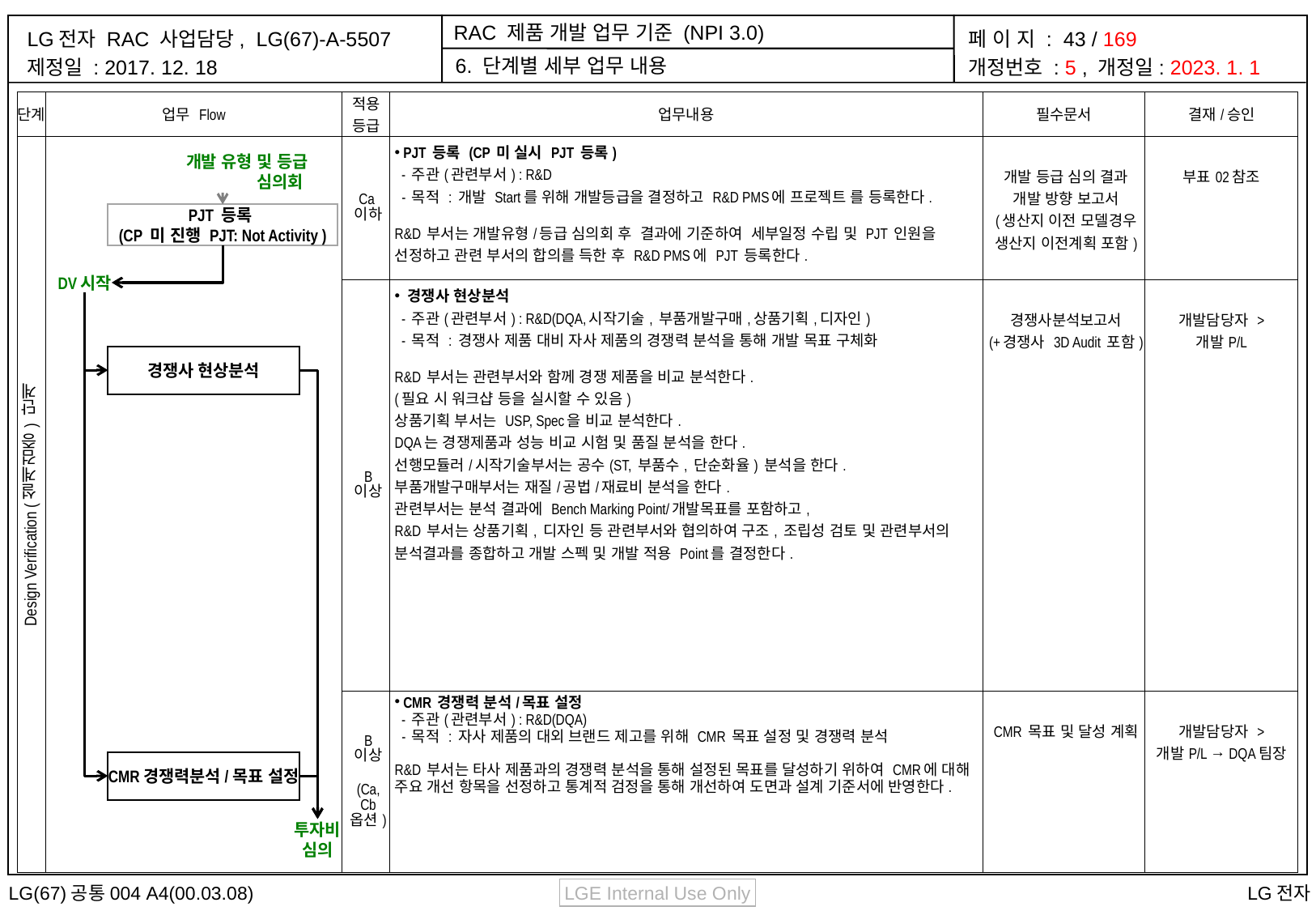

6. 단계별 세부 업무 내용
| 단계 | 업무 Flow | 적용 등급 | 업무내용 | 필수문서 | 결재/승인 |
| --- | --- | --- | --- | --- | --- |
| Design Verification (설계검증) 단계 |  | Ca 이하 | PJT 등록 (CP 미 실시 PJT 등록) - 주관(관련부서) : R&D - 목적 : 개발 Start를 위해 개발등급을 결정하고 R&D PMS에 프로젝트 를 등록한다. R&D 부서는 개발유형/등급 심의회 후 결과에 기준하여 세부일정 수립 및 PJT 인원을 선정하고 관련 부서의 합의를 득한 후 R&D PMS에 PJT 등록한다. | 개발 등급 심의 결과 개발 방향 보고서 (생산지 이전 모델경우 생산지 이전계획 포함) | 부표02참조 |
|  |  | B 이상 | 경쟁사 현상분석 - 주관(관련부서) : R&D(DQA,시작기술, 부품개발구매,상품기획,디자인) - 목적 : 경쟁사 제품 대비 자사 제품의 경쟁력 분석을 통해 개발 목표 구체화 R&D 부서는 관련부서와 함께 경쟁 제품을 비교 분석한다. (필요 시 워크샵 등을 실시할 수 있음) 상품기획 부서는 USP, Spec을 비교 분석한다. DQA는 경쟁제품과 성능 비교 시험 및 품질 분석을 한다. 선행모듈러/시작기술부서는 공수(ST, 부품수, 단순화율) 분석을 한다. 부품개발구매부서는 재질/공법/재료비 분석을 한다. 관련부서는 분석 결과에 Bench Marking Point/개발목표를 포함하고, R&D 부서는 상품기획, 디자인 등 관련부서와 협의하여 구조, 조립성 검토 및 관련부서의 분석결과를 종합하고 개발 스펙 및 개발 적용 Point를 결정한다. | 경쟁사분석보고서 (+경쟁사 3D Audit 포함) | 개발담당자 > 개발P/L |
|  |  | B 이상 (Ca, Cb 옵션) | CMR 경쟁력 분석/목표 설정 - 주관(관련부서) : R&D(DQA) - 목적 : 자사 제품의 대외 브랜드 제고를 위해 CMR 목표 설정 및 경쟁력 분석 R&D 부서는 타사 제품과의 경쟁력 분석을 통해 설정된 목표를 달성하기 위하여 CMR에 대해 주요 개선 항목을 선정하고 통계적 검정을 통해 개선하여 도면과 설계 기준서에 반영한다. | CMR 목표 및 달성 계획 | 개발담당자 > 개발P/L → DQA팀장 |
개발 유형 및 등급 심의회
PJT 등록
(CP 미 진행 PJT: Not Activity )
DV시작
경쟁사 현상분석
CMR경쟁력분석/목표 설정
투자비
심의